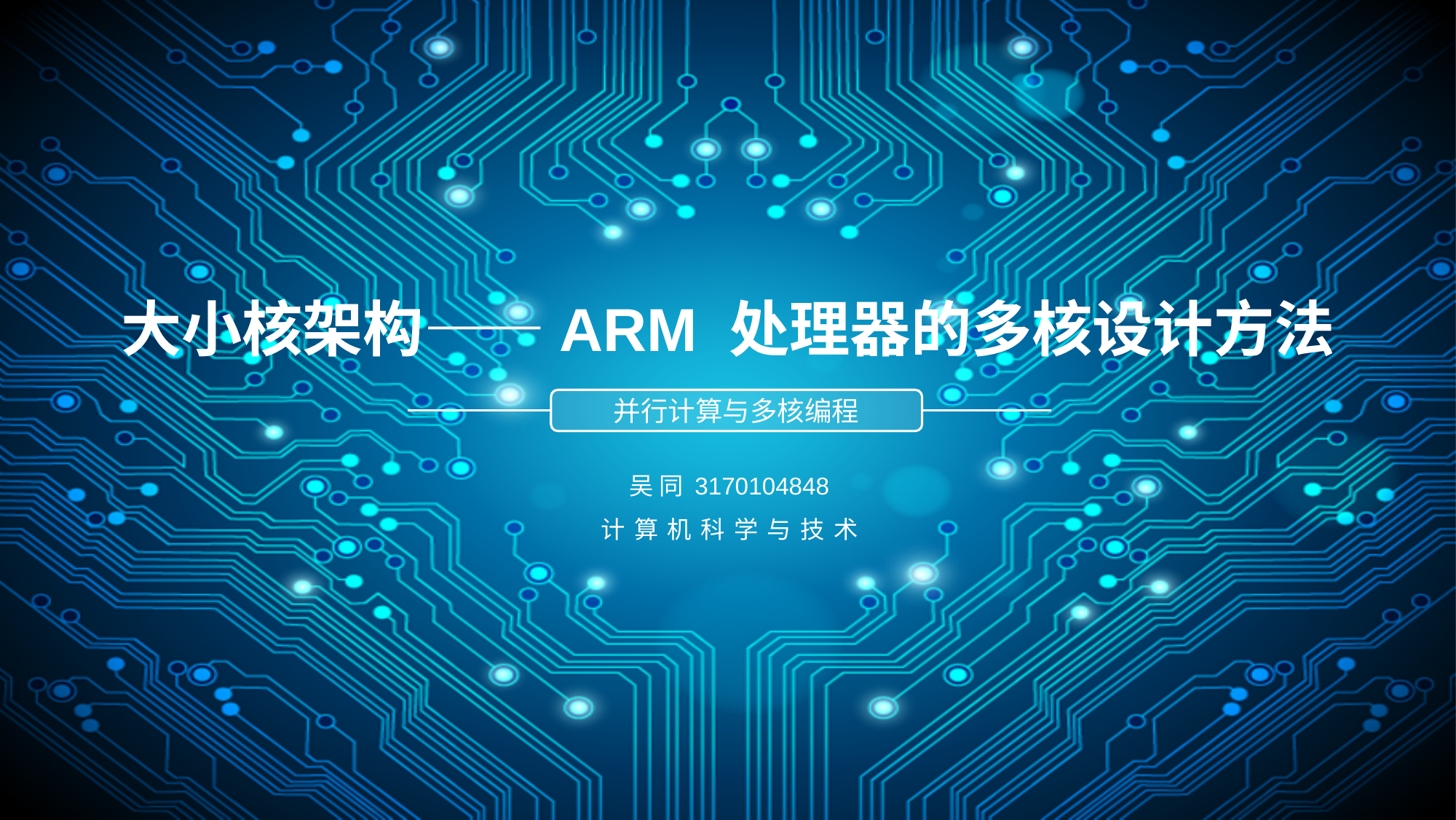

大小核架构——ARM 处理器的多核设计方法
并行计算与多核编程
吴 同 3170104848
计算机科学与技术